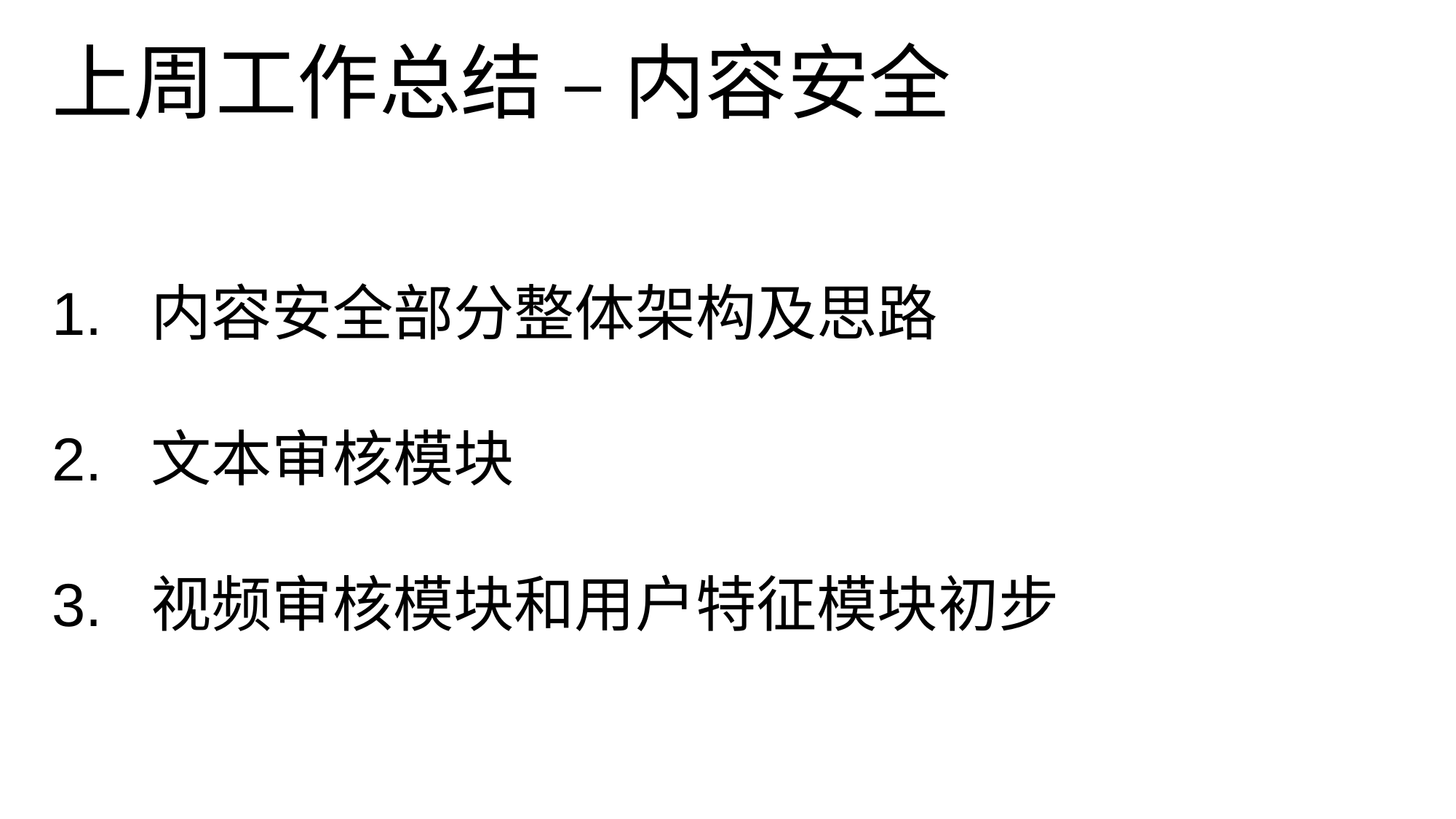

上周工作总结 – 内容安全

1.  内容安全部分整体架构及思路

2.  文本审核模块

3.  视频审核模块和用户特征模块初步